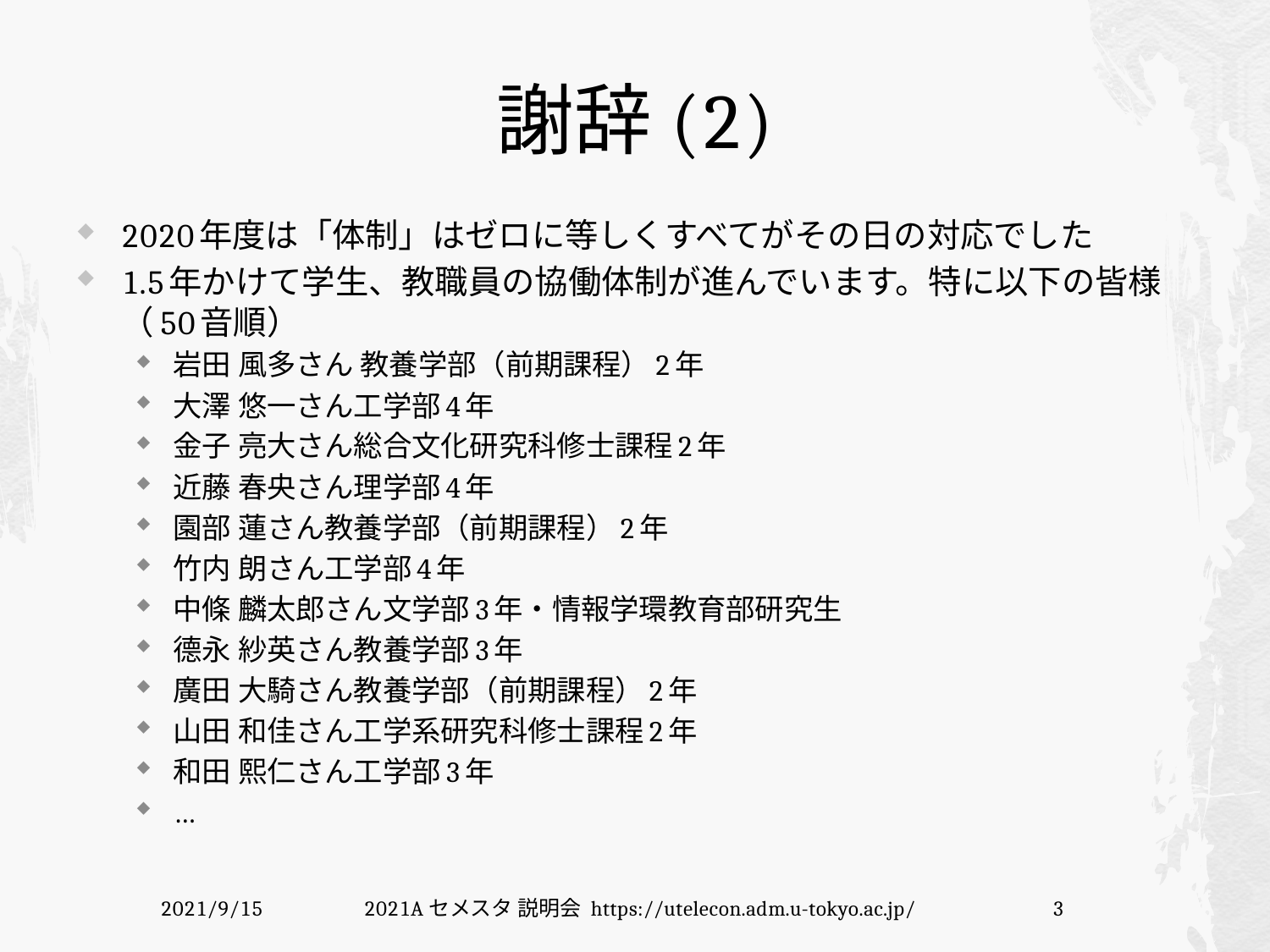

# 謝辞(2)
2020年度は「体制」はゼロに等しくすべてがその日の対応でした
1.5年かけて学生、教職員の協働体制が進んでいます。特に以下の皆様（50音順）
岩田 風多さん 教養学部（前期課程）2年
大澤 悠一さん工学部4年
金子 亮大さん総合文化研究科修士課程2年
近藤 春央さん理学部4年
園部 蓮さん教養学部（前期課程）2年
竹内 朗さん工学部4年
中條 麟太郎さん文学部3年・情報学環教育部研究生
德永 紗英さん教養学部3年
廣田 大騎さん教養学部（前期課程）2年
山田 和佳さん工学系研究科修士課程2年
和田 熙仁さん工学部3年
…
2021/9/15
2021Aセメスタ 説明会 https://utelecon.adm.u-tokyo.ac.jp/
3